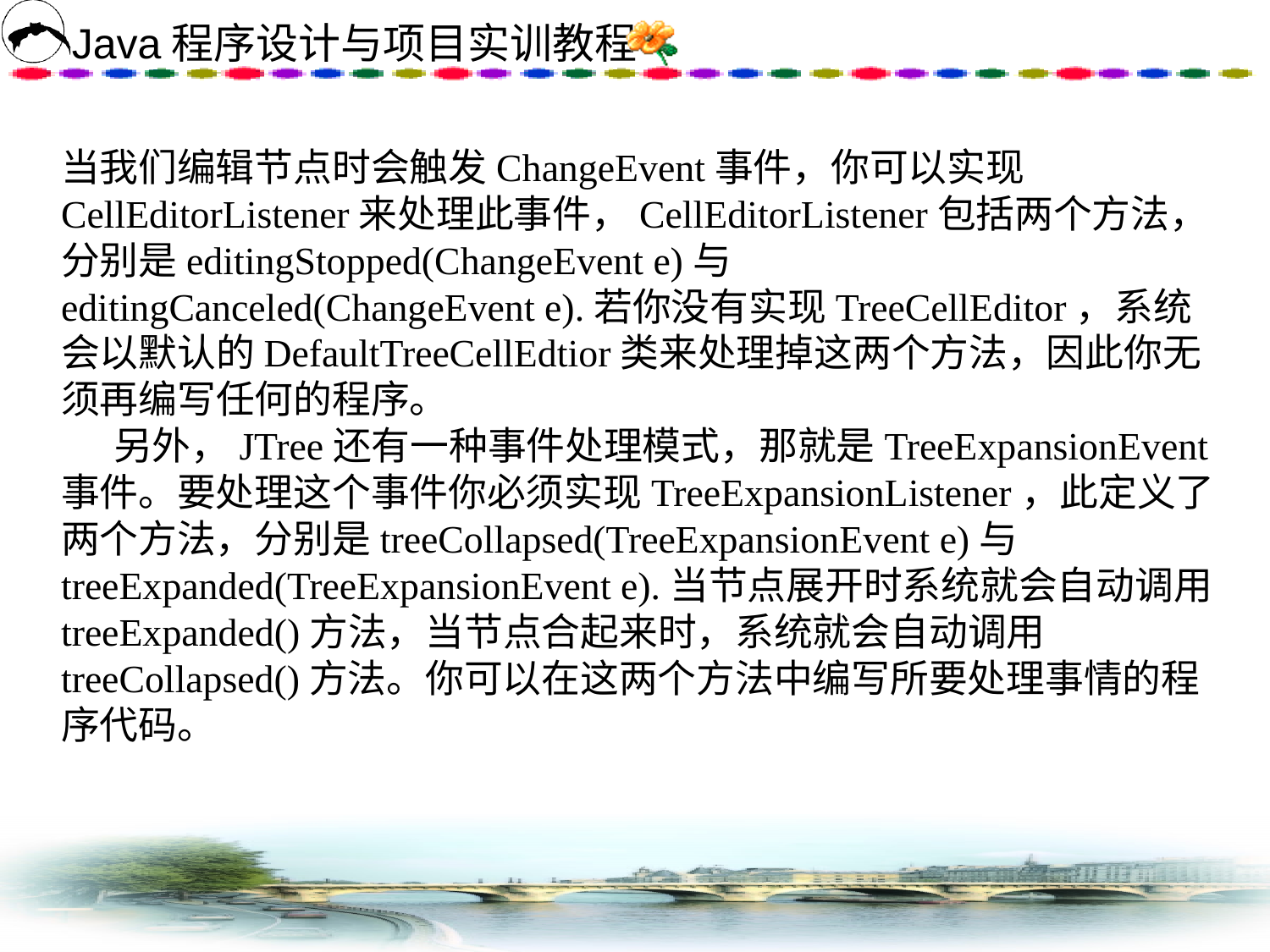

当我们编辑节点时会触发ChangeEvent事件，你可以实现CellEditorListener来处理此事件，CellEditorListener包括两个方法，分别是editingStopped(ChangeEvent e)与
editingCanceled(ChangeEvent e).若你没有实现TreeCellEditor，系统会以默认的DefaultTreeCellEdtior类来处理掉这两个方法，因此你无须再编写任何的程序。
     另外，JTree还有一种事件处理模式，那就是TreeExpansionEvent事件。要处理这个事件你必须实现TreeExpansionListener，此定义了两个方法，分别是treeCollapsed(TreeExpansionEvent e)与treeExpanded(TreeExpansionEvent e).当节点展开时系统就会自动调用treeExpanded()方法，当节点合起来时，系统就会自动调用treeCollapsed()方法。你可以在这两个方法中编写所要处理事情的程序代码。